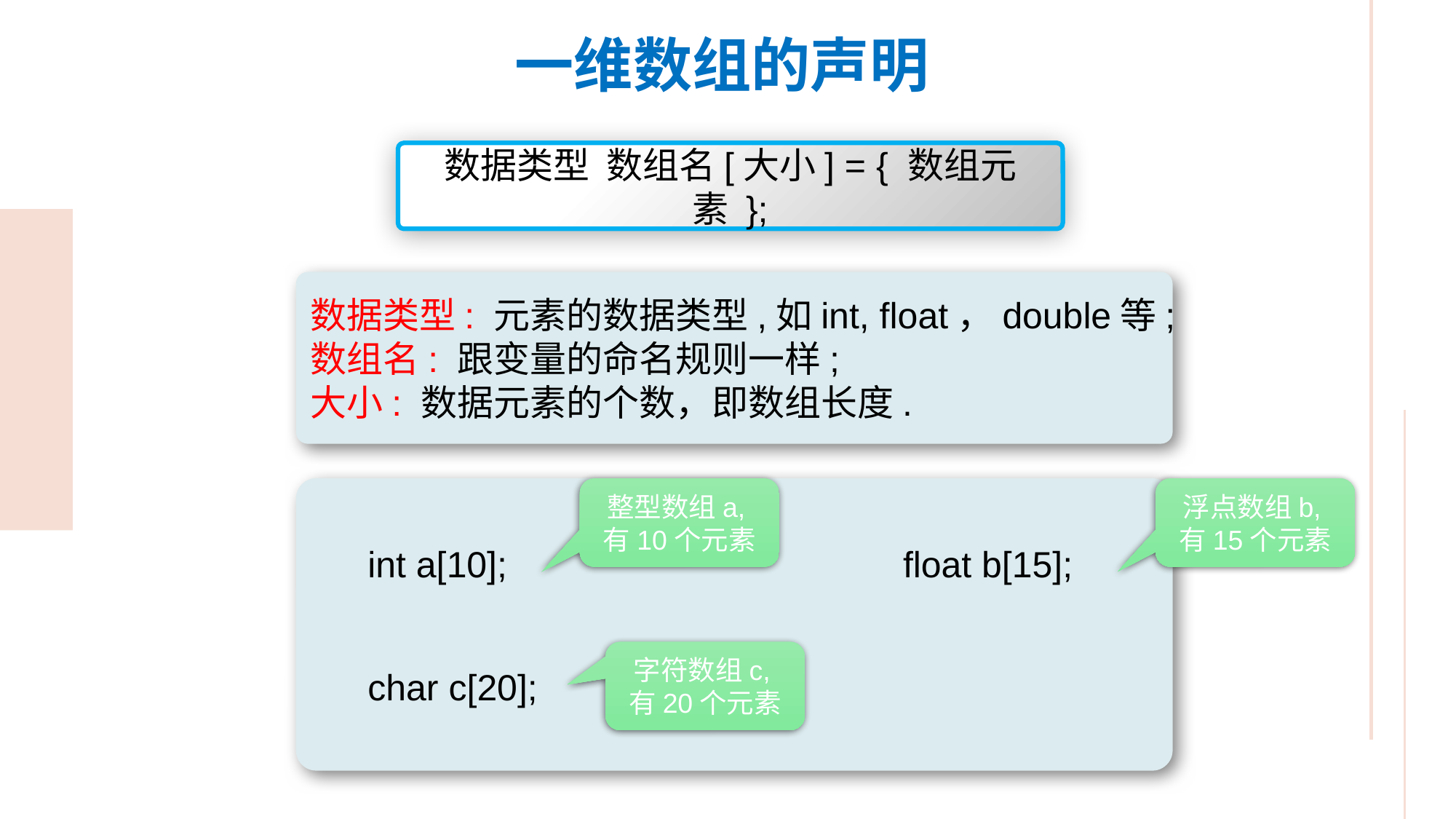

一维数组的声明
数据类型  数组名[大小] = { 数组元素 };
数据类型: 元素的数据类型,如int, float，double等;
数组名: 跟变量的命名规则一样;
大小: 数据元素的个数，即数组长度.
浮点数组b,有15个元素

整型数组a,有10个元素
float b[15];
int a[10];
字符数组c,有20个元素
char c[20];